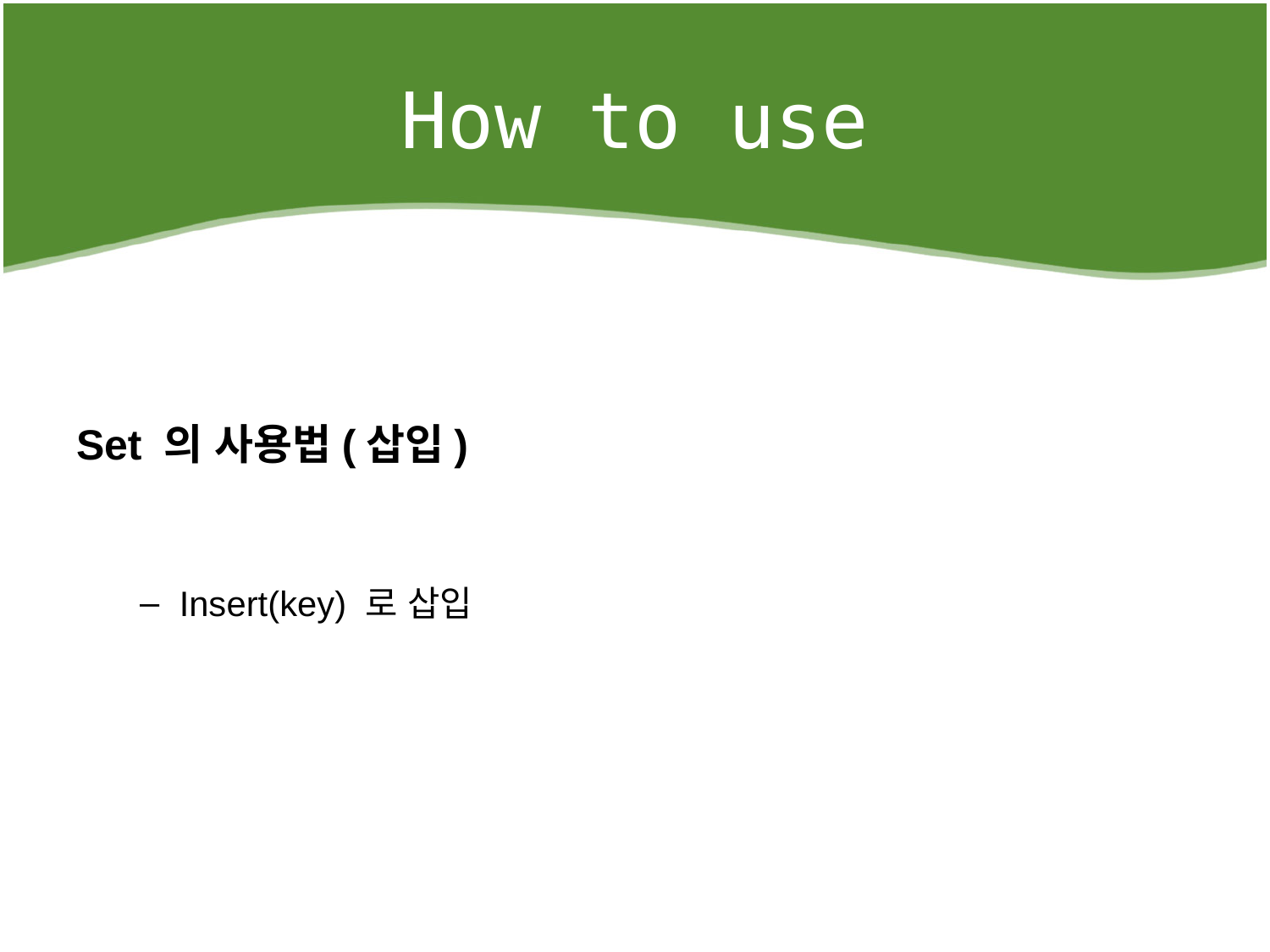

# How to use
Set 의 사용법(삽입)

Insert(key) 로 삽입